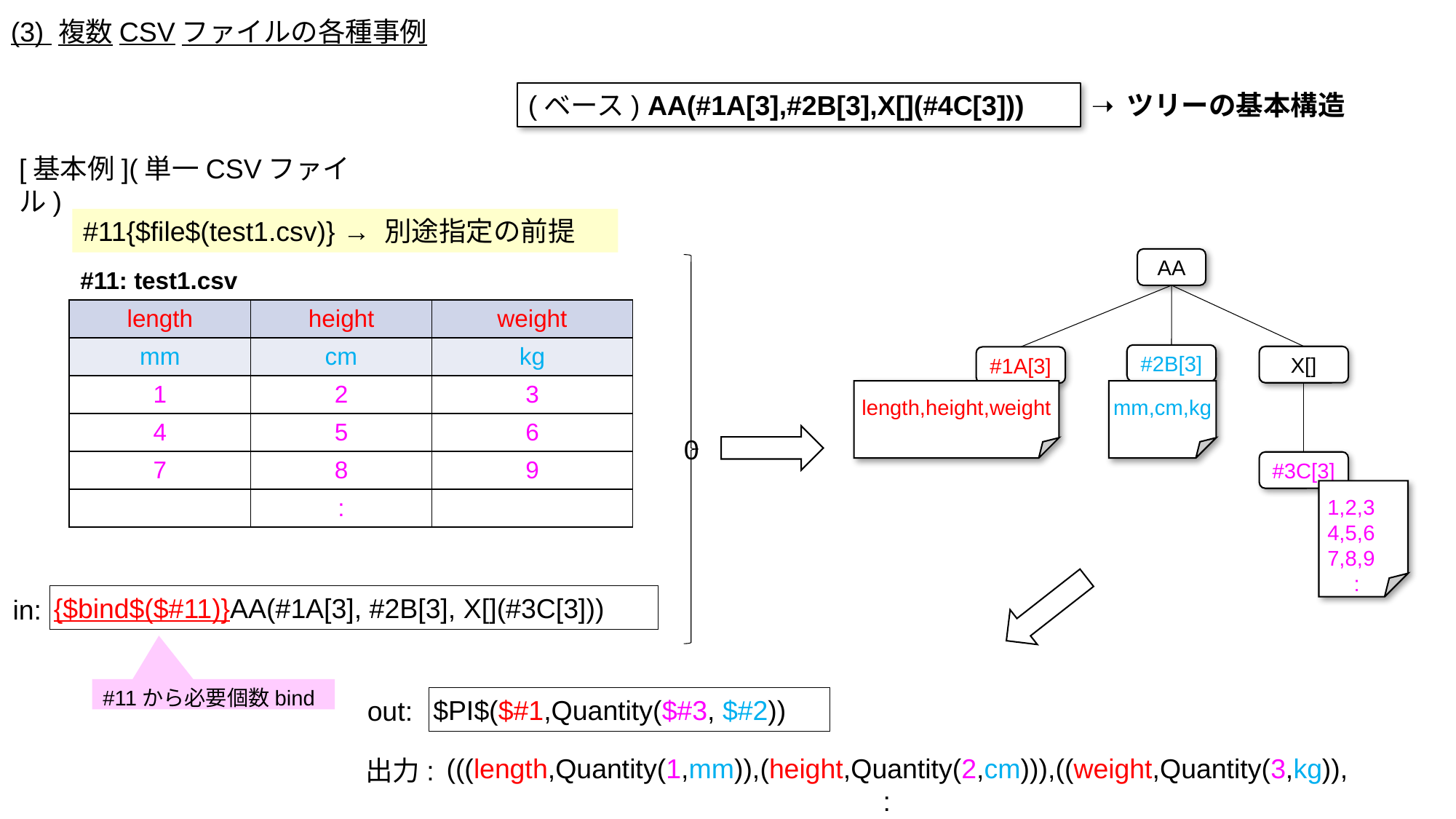

(3) 複数CSVファイルの各種事例
➝ ツリーの基本構造
(ベース) AA(#1A[3],#2B[3],X[](#4C[3]))
[基本例](単一CSVファイル)
#11{$file$(test1.csv)} → 別途指定の前提
AA
0
| #11: test1.csv |  |  |
| --- | --- | --- |
| length | height | weight |
| mm | cm | kg |
| 1 | 2 | 3 |
| 4 | 5 | 6 |
| 7 | 8 | 9 |
|  | : |  |
#2B[3]
X[]
#1A[3]
length,height,weight

mm,cm,kg

#3C[3]
1,2,3
4,5,6
7,8,9
　:

{$bind$($#11)}AA(#1A[3], #2B[3], X[](#3C[3]))
in:

#11から必要個数bind
$PI$($#1,Quantity($#3, $#2))
out:
(((length,Quantity(1,mm)),(height,Quantity(2,cm))),((weight,Quantity(3,kg)),
				:
出力: